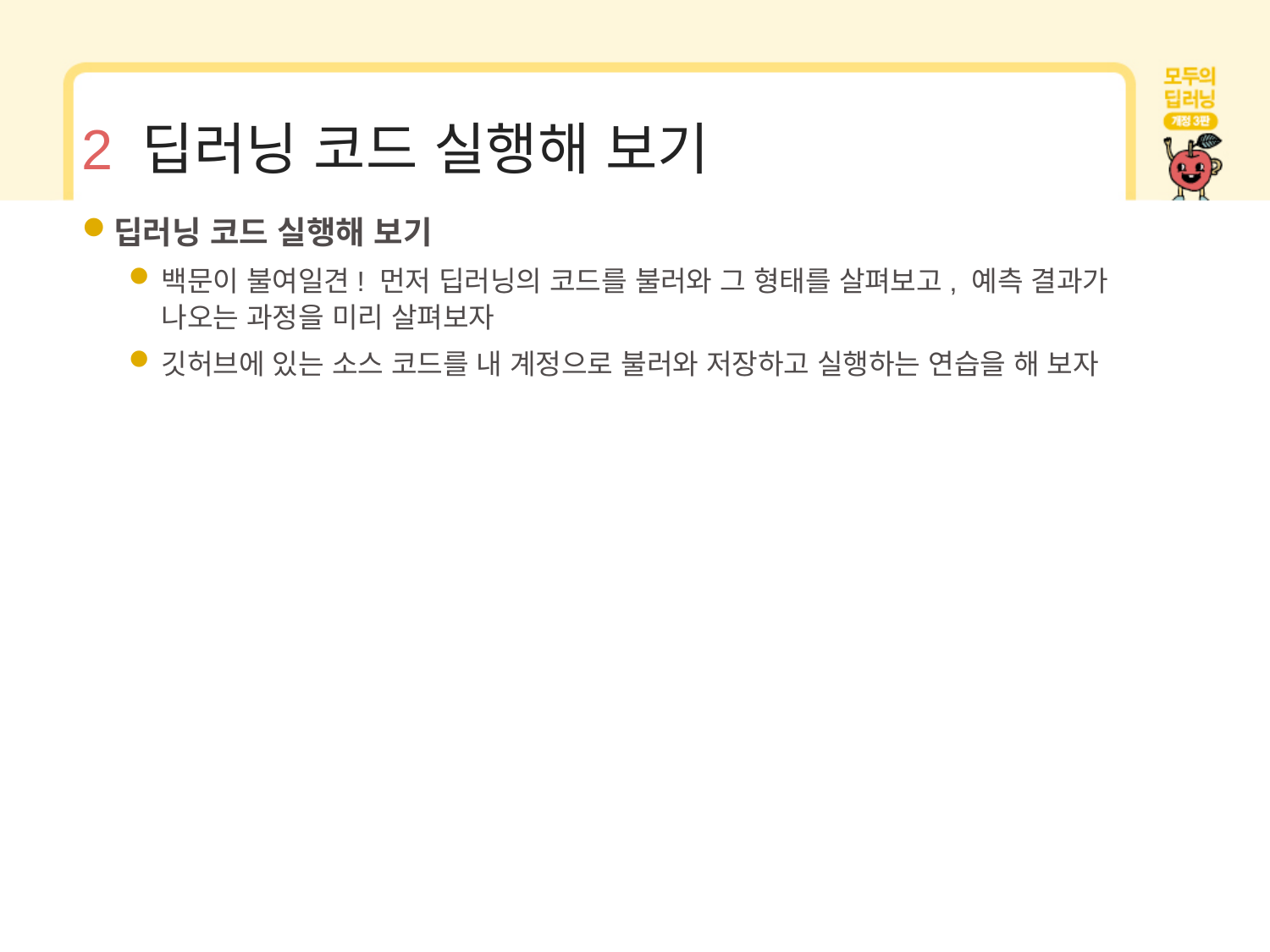

# 2 딥러닝 코드 실행해 보기
딥러닝 코드 실행해 보기
백문이 불여일견! 먼저 딥러닝의 코드를 불러와 그 형태를 살펴보고, 예측 결과가 나오는 과정을 미리 살펴보자
깃허브에 있는 소스 코드를 내 계정으로 불러와 저장하고 실행하는 연습을 해 보자